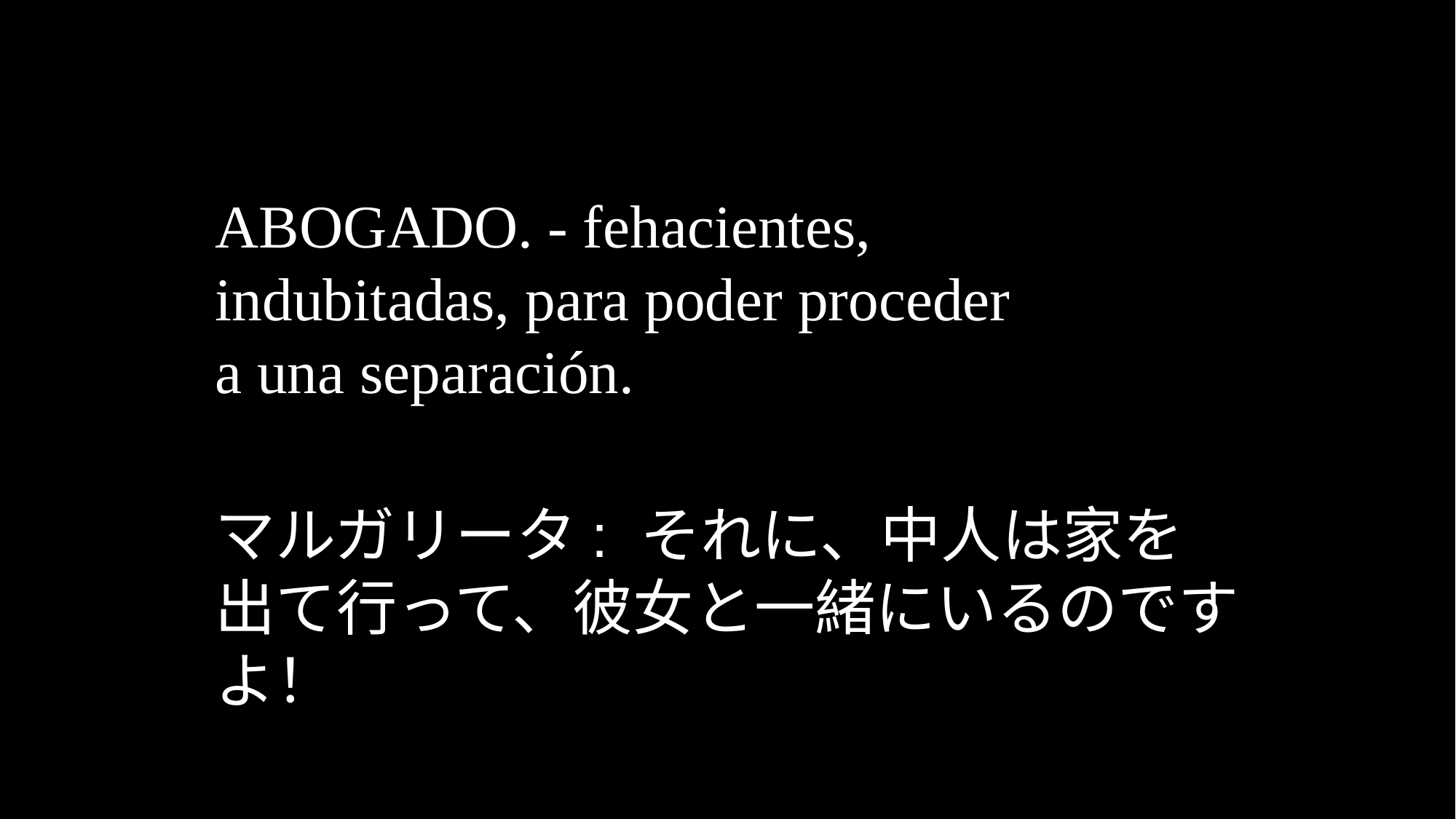

ABOGADO. - fehacientes, indubitadas, para poder proceder a una separación.

マルガリータ: それに、中人は家を出て行って、彼女と一緒にいるのですよ！